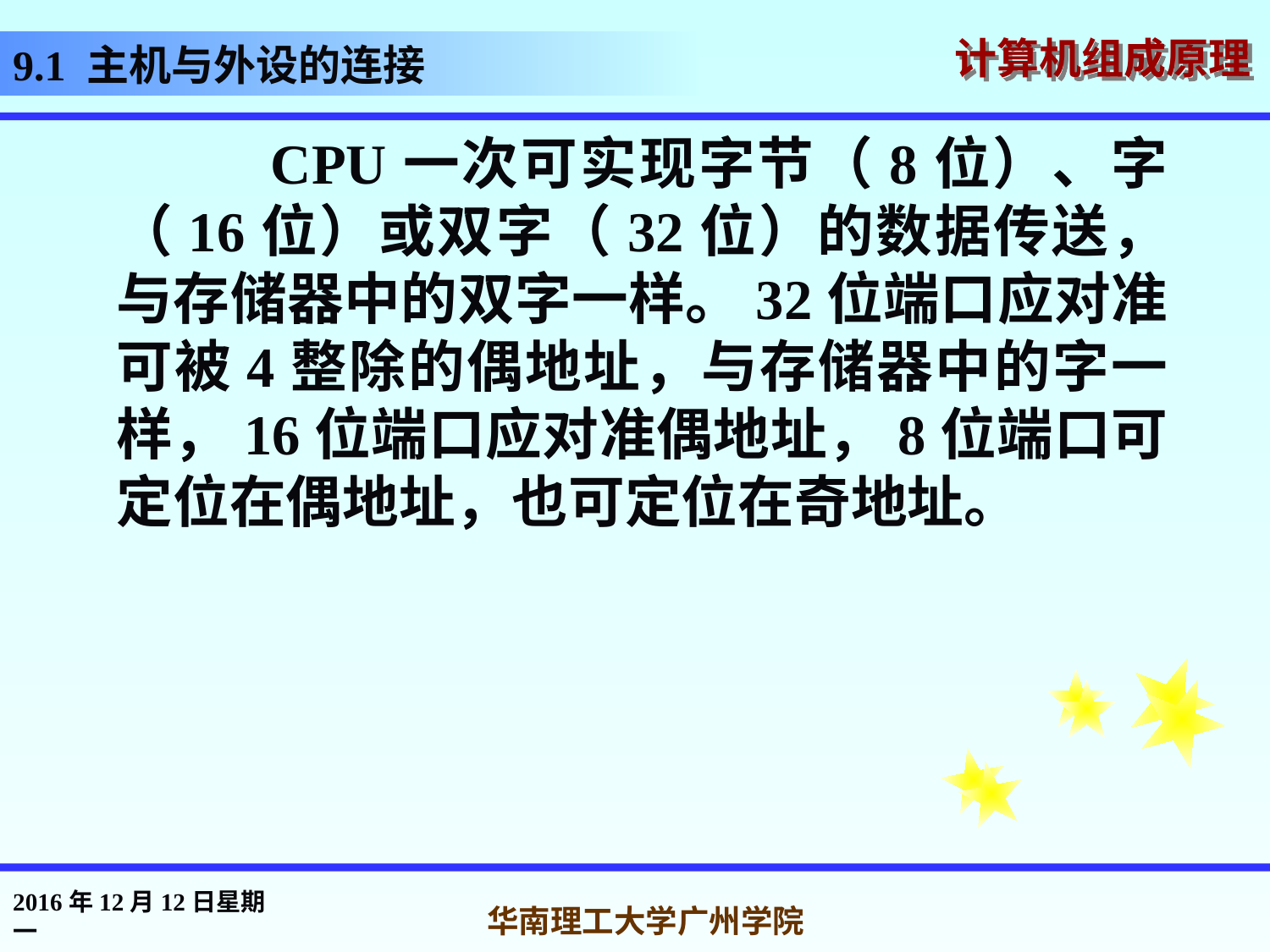

# 9.1 主机与外设的连接
            CPU一次可实现字节（8位）、字（16位）或双字（32位）的数据传送，与存储器中的双字一样。32位端口应对准可被4整除的偶地址，与存储器中的字一样，16位端口应对准偶地址，8位端口可定位在偶地址，也可定位在奇地址。
2016年12月12日星期一
华南理工大学广州学院